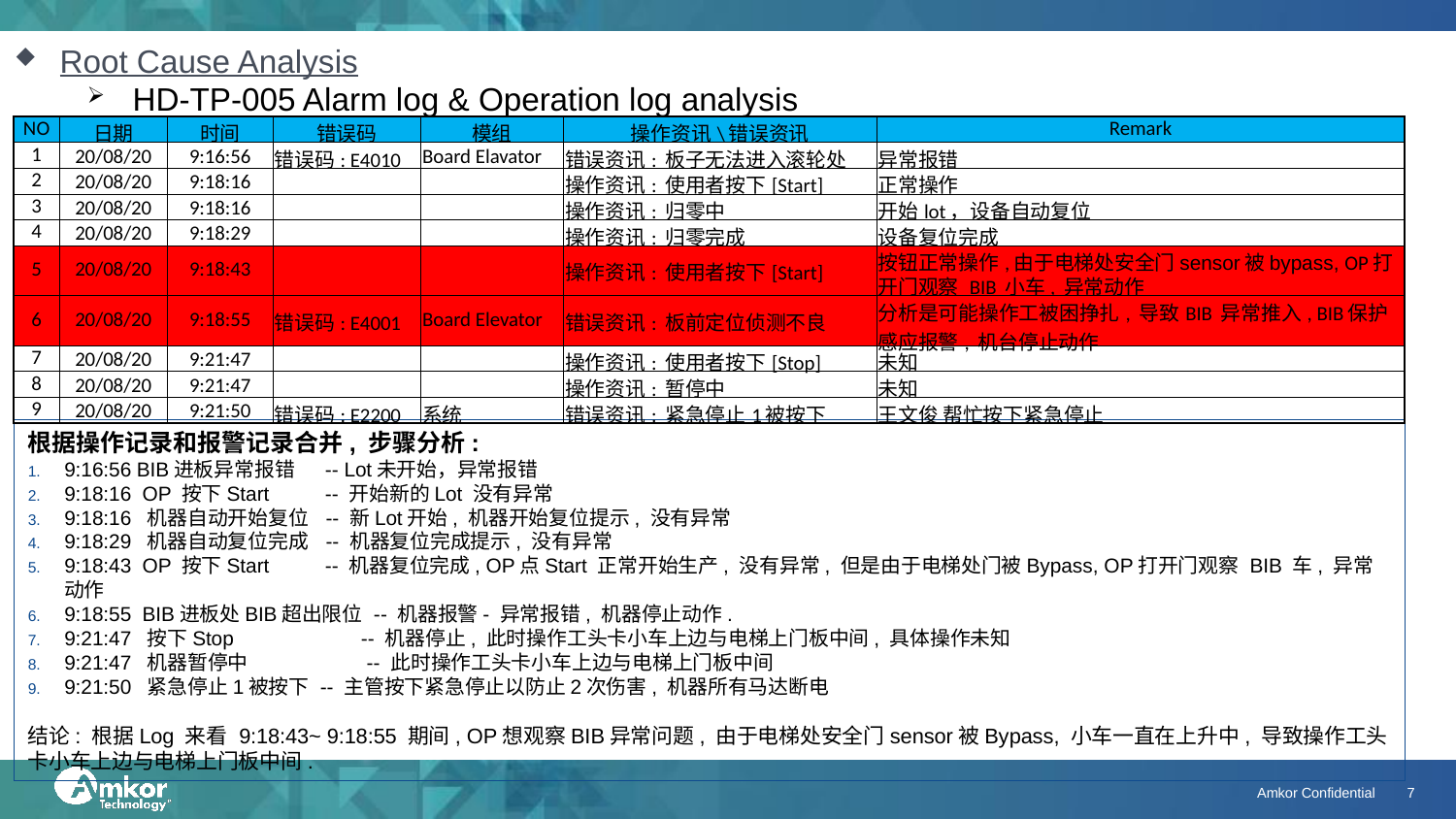

Root Cause Analysis
HD-TP-005 Alarm log & Operation log analysis
| NO | 日期 | 时间 | 错误码 | 模组 | 操作资讯\错误资讯 | Remark |
| --- | --- | --- | --- | --- | --- | --- |
| 1 | 20/08/20 | 9:16:56 | 错误码: E4010 | Board Elavator | 错误资讯: 板子无法进入滚轮处 | 异常报错 |
| 2 | 20/08/20 | 9:18:16 |  |  | 操作资讯: 使用者按下[Start] | 正常操作 |
| 3 | 20/08/20 | 9:18:16 |  |  | 操作资讯: 归零中 | 开始lot，设备自动复位 |
| 4 | 20/08/20 | 9:18:29 |  |  | 操作资讯: 归零完成 | 设备复位完成 |
| 5 | 20/08/20 | 9:18:43 |  |  | 操作资讯: 使用者按下[Start] | 按钮正常操作,由于电梯处安全门sensor被bypass, OP打开门观察 BIB 小车, 异常动作 |
| 6 | 20/08/20 | 9:18:55 | 错误码: E4001 | Board Elevator | 错误资讯: 板前定位侦测不良 | 分析是可能操作工被困挣扎, 导致BIB 异常推入, BIB保护感应报警, 机台停止动作 |
| 7 | 20/08/20 | 9:21:47 |  |  | 操作资讯: 使用者按下[Stop] | 未知 |
| 8 | 20/08/20 | 9:21:47 |  |  | 操作资讯: 暂停中 | 未知 |
| 9 | 20/08/20 | 9:21:50 | 错误码: E2200 | 系统 | 错误资讯: 紧急停止1被按下 | 王文俊 帮忙按下紧急停止 |
根据操作记录和报警记录合并, 步骤分析:
9:16:56 BIB进板异常报错    -- Lot未开始，异常报错
9:18:16  OP 按下Start          -- 开始新的Lot 没有异常
9:18:16  机器自动开始复位  -- 新Lot开始, 机器开始复位提示, 没有异常
9:18:29  机器自动复位完成  -- 机器复位完成提示, 没有异常
9:18:43  OP 按下Start          -- 机器复位完成, OP点Start 正常开始生产, 没有异常, 但是由于电梯处门被Bypass, OP打开门观察 BIB 车, 异常动作
9:18:55  BIB进板处BIB超出限位 -- 机器报警- 异常报错, 机器停止动作.
9:21:47  按下Stop        	 -- 机器停止, 此时操作工头卡小车上边与电梯上门板中间, 具体操作未知
9:21:47  机器暂停中	 -- 此时操作工头卡小车上边与电梯上门板中间
9:21:50  紧急停止1被按下 -- 主管按下紧急停止以防止2次伤害, 机器所有马达断电

结论: 根据Log 来看 9:18:43~ 9:18:55 期间, OP想观察BIB异常问题, 由于电梯处安全门sensor被Bypass, 小车一直在上升中, 导致操作工头卡小车上边与电梯上门板中间.